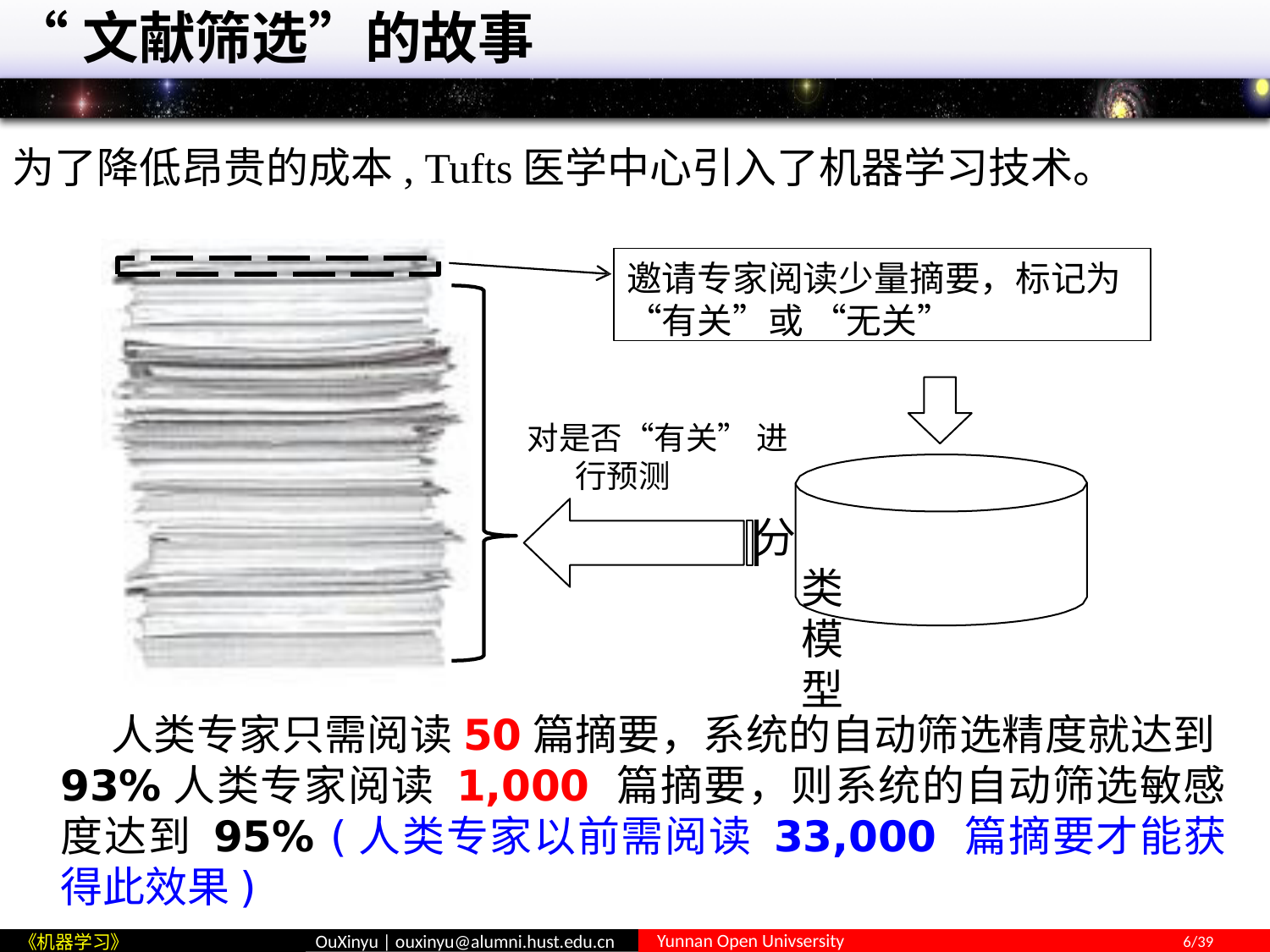

# “文献筛选”的故事
为了降低昂贵的成本, Tufts医学中心引入了机器学习技术。

邀请专家阅读少量摘要，标记为“有关”或 “无关”

对是否“有关” 进行预测
分类模型

    人类专家只需阅读50篇摘要，系统的自动筛选精度就达到93%人类专家阅读 1,000 篇摘要，则系统的自动筛选敏感度达到 95% (人类专家以前需阅读 33,000 篇摘要才能获得此效果)